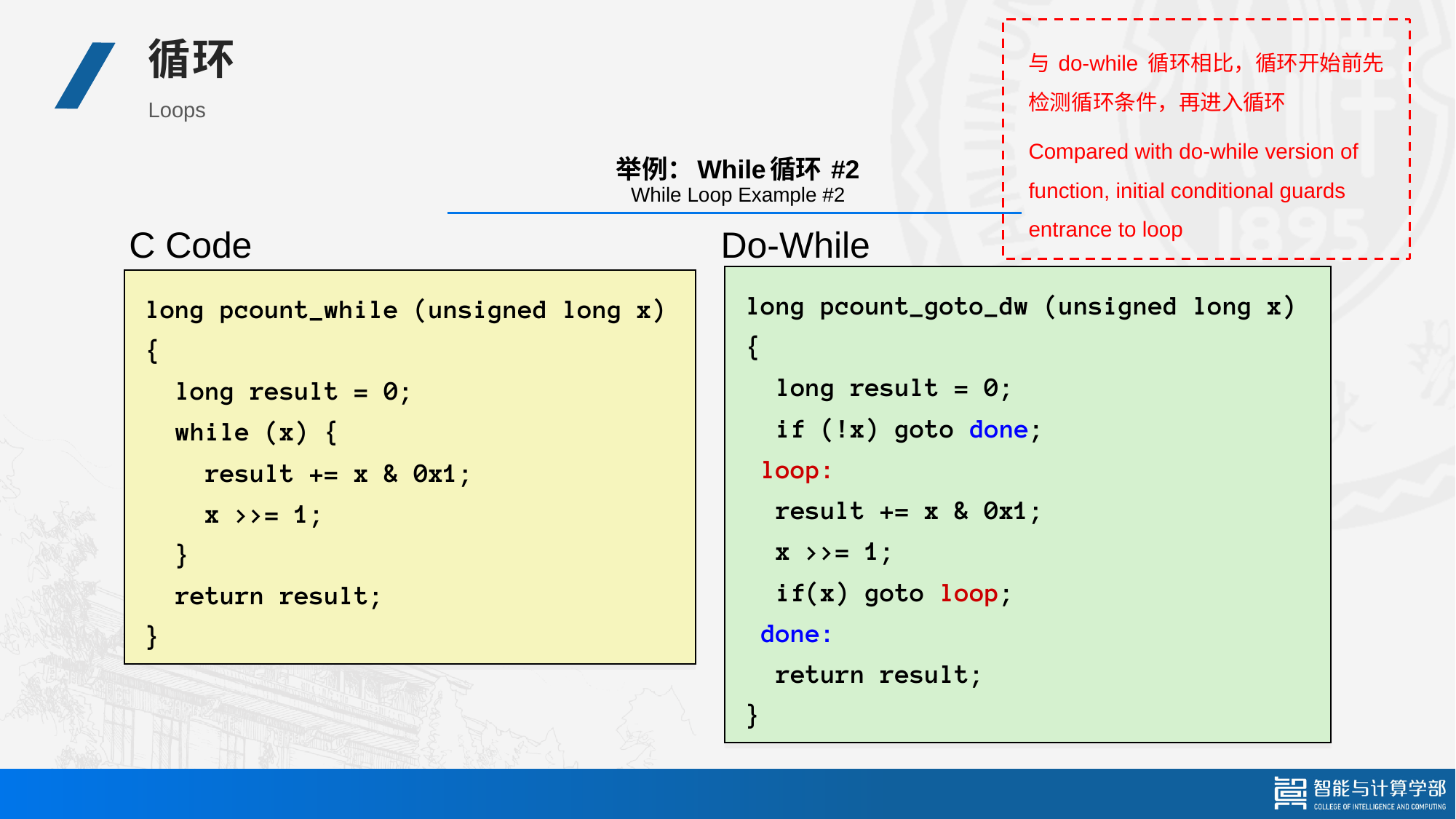

与 do-while 循环相比，循环开始前先检测循环条件，再进入循环
Compared with do-while version of function, initial conditional guards entrance to loop

循环
Loops
# 举例：While循环 #2 While Loop Example #2
C Code
Do-While Version
long pcount_goto_dw (unsigned long x)
{
  long result = 0;
  if (!x) goto done;
 loop:
  result += x & 0x1;
  x >>= 1;
  if(x) goto loop;
 done:
  return result;
}
long pcount_while (unsigned long x)
{
  long result = 0;
  while (x) {
    result += x & 0x1;
    x >>= 1;
  }
  return result;
}